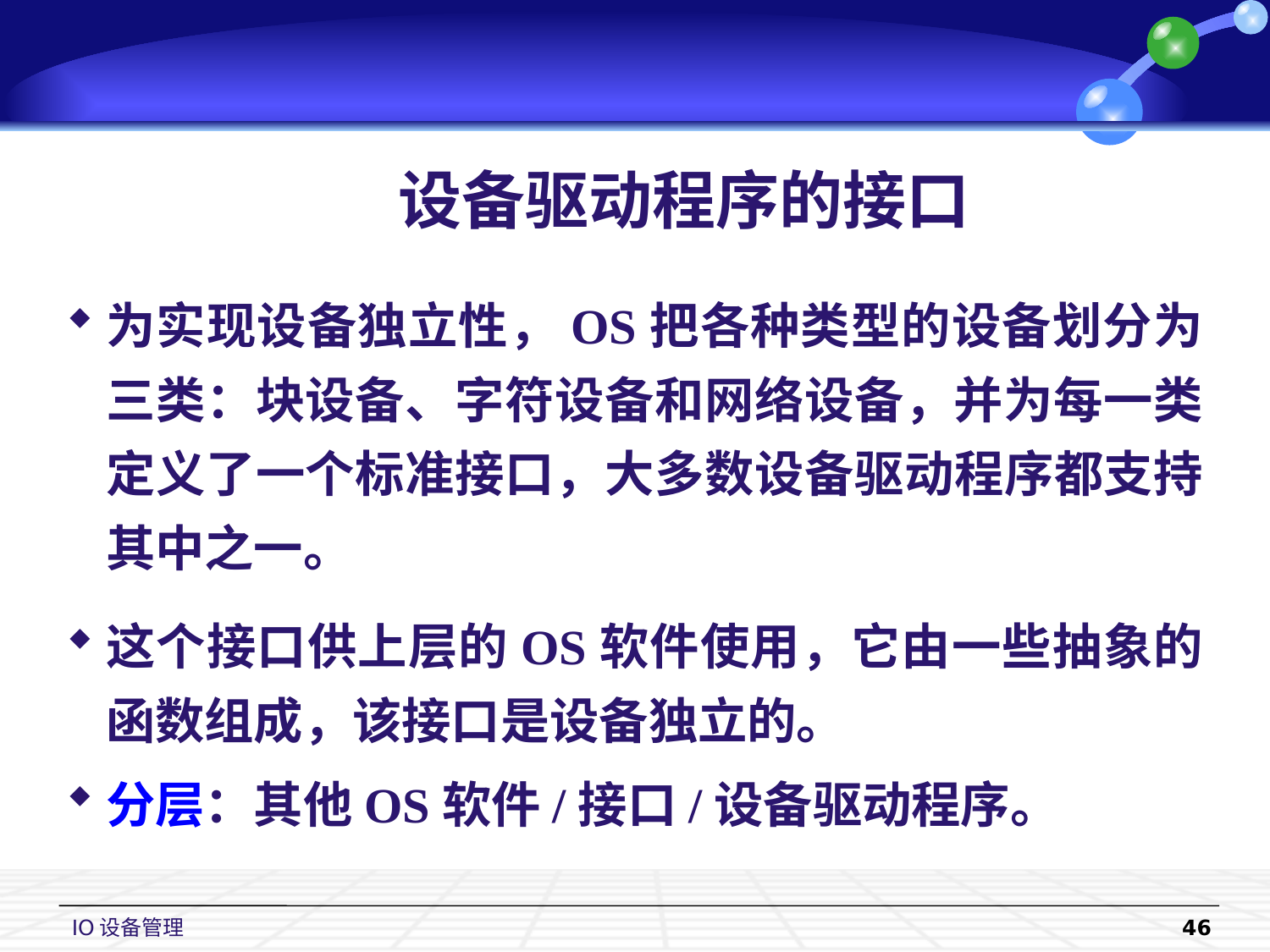

设备驱动程序的接口
为实现设备独立性，OS把各种类型的设备划分为三类：块设备、字符设备和网络设备，并为每一类定义了一个标准接口，大多数设备驱动程序都支持其中之一。
这个接口供上层的OS软件使用，它由一些抽象的函数组成，该接口是设备独立的。
分层：其他OS软件/接口/设备驱动程序。
IO设备管理
46